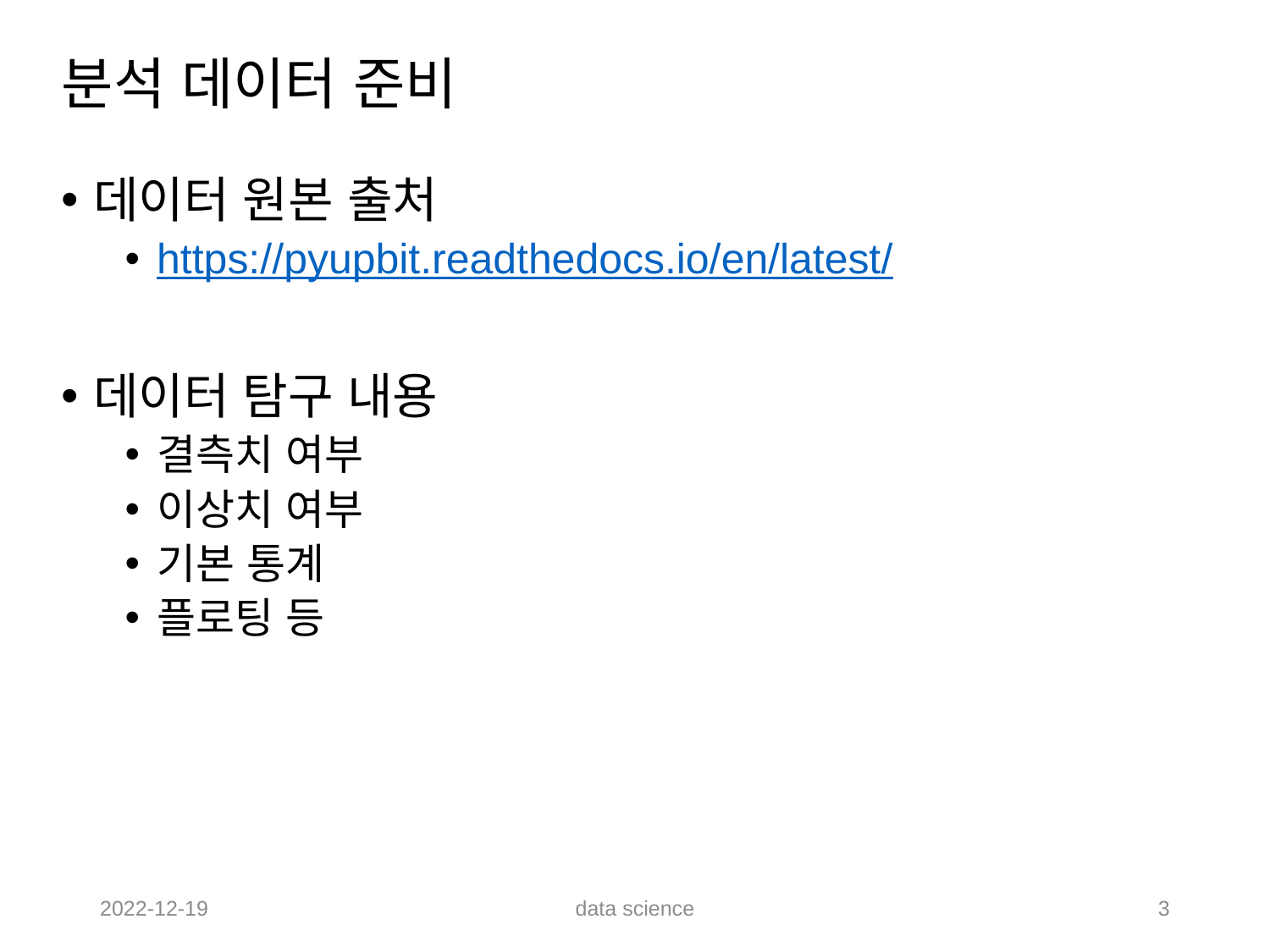

# 분석 데이터 준비
데이터 원본 출처
https://pyupbit.readthedocs.io/en/latest/

데이터 탐구 내용
결측치 여부
이상치 여부
기본 통계
플로팅 등
2022-12-19
data science
3